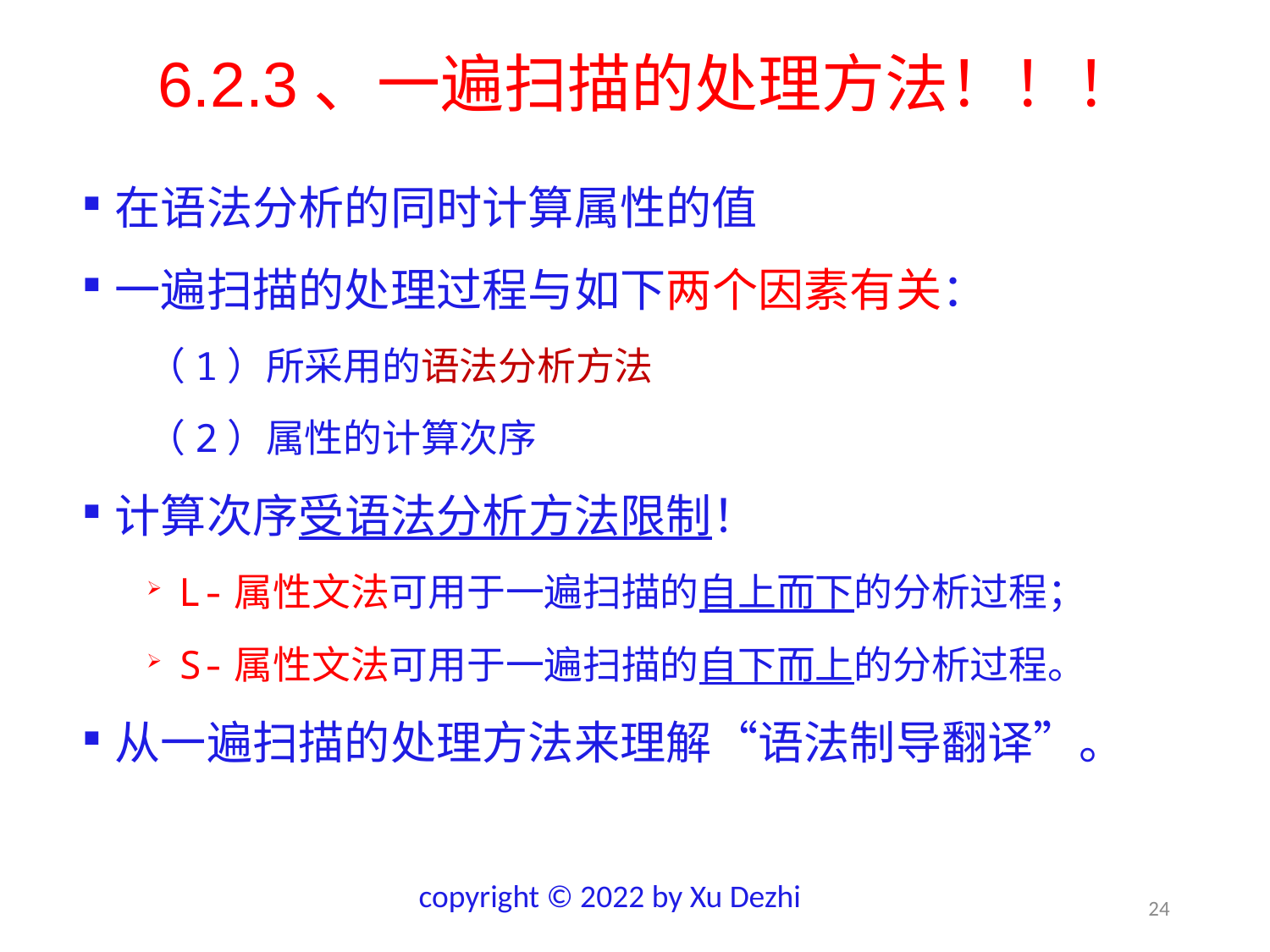

# 6.2.3、一遍扫描的处理方法！！！
在语法分析的同时计算属性的值
一遍扫描的处理过程与如下两个因素有关：
（1）所采用的语法分析方法
（2）属性的计算次序
计算次序受语法分析方法限制！
L-属性文法可用于一遍扫描的自上而下的分析过程；
S-属性文法可用于一遍扫描的自下而上的分析过程。
从一遍扫描的处理方法来理解“语法制导翻译”。
copyright © 2022 by Xu Dezhi
24